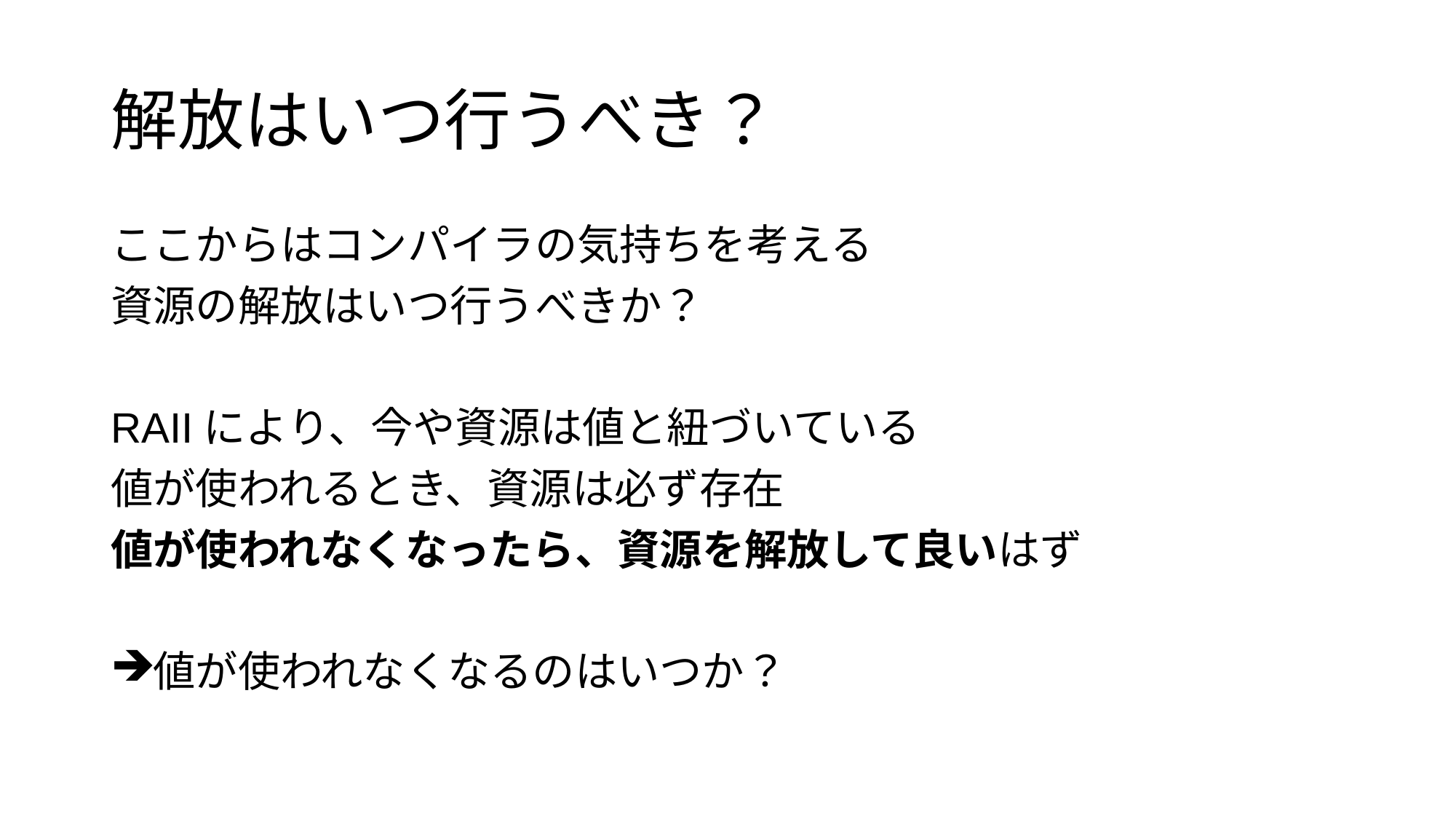

# 解放はいつ行うべき？
ここからはコンパイラの気持ちを考える
資源の解放はいつ行うべきか？

RAIIにより、今や資源は値と紐づいている
値が使われるとき、資源は必ず存在
値が使われなくなったら、資源を解放して良いはず

値が使われなくなるのはいつか？